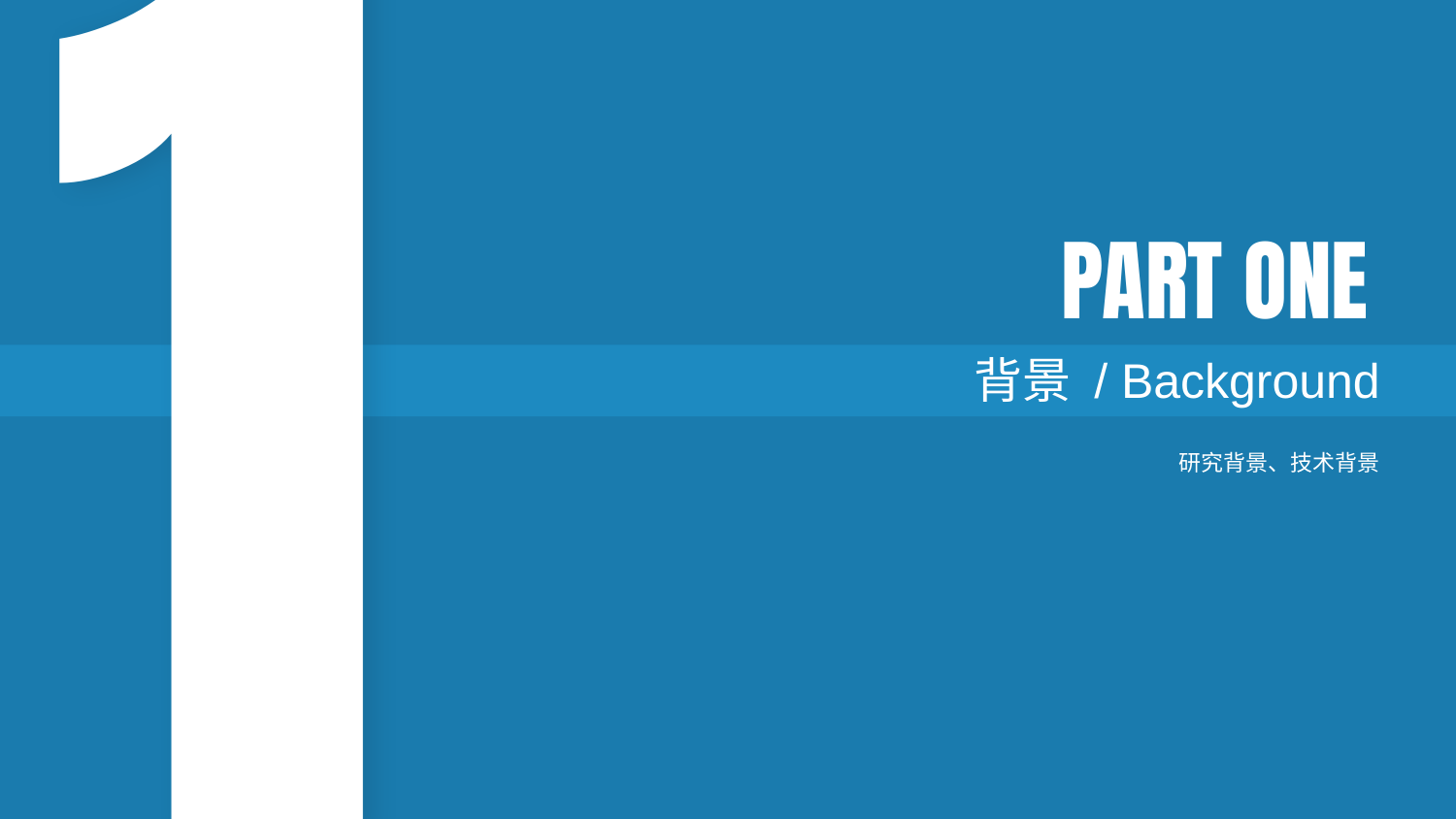

1
PART ONE
背景 / Background

研究背景、技术背景